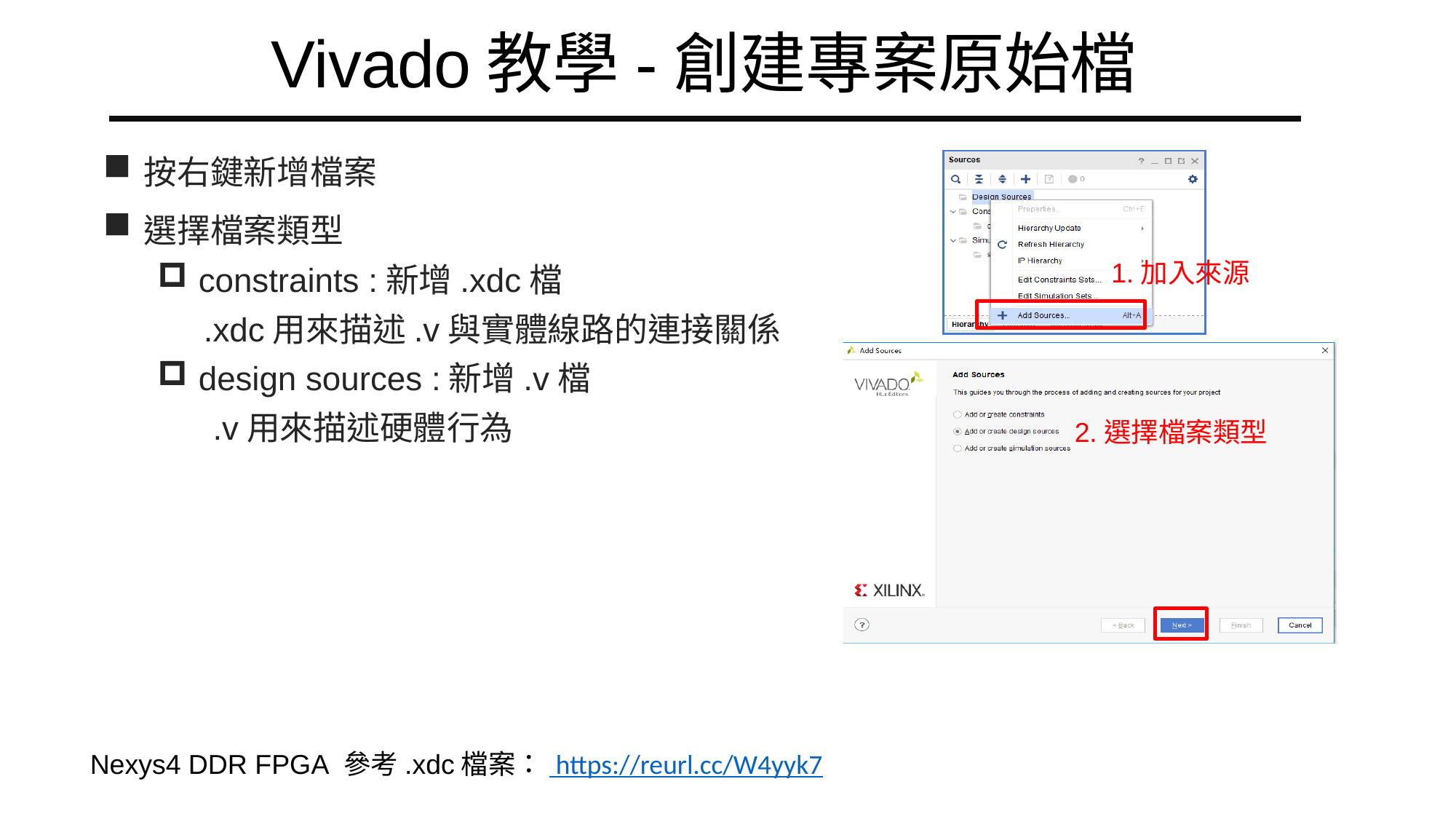

Vivado教學-創建專案原始檔
按右鍵新增檔案
選擇檔案類型
constraints :新增.xdc檔
     .xdc用來描述.v與實體線路的連接關係
design sources :新增.v檔
      .v用來描述硬體行為

1.加入來源

2.選擇檔案類型

Nexys4 DDR FPGA 參考.xdc檔案： https://reurl.cc/W4yyk7